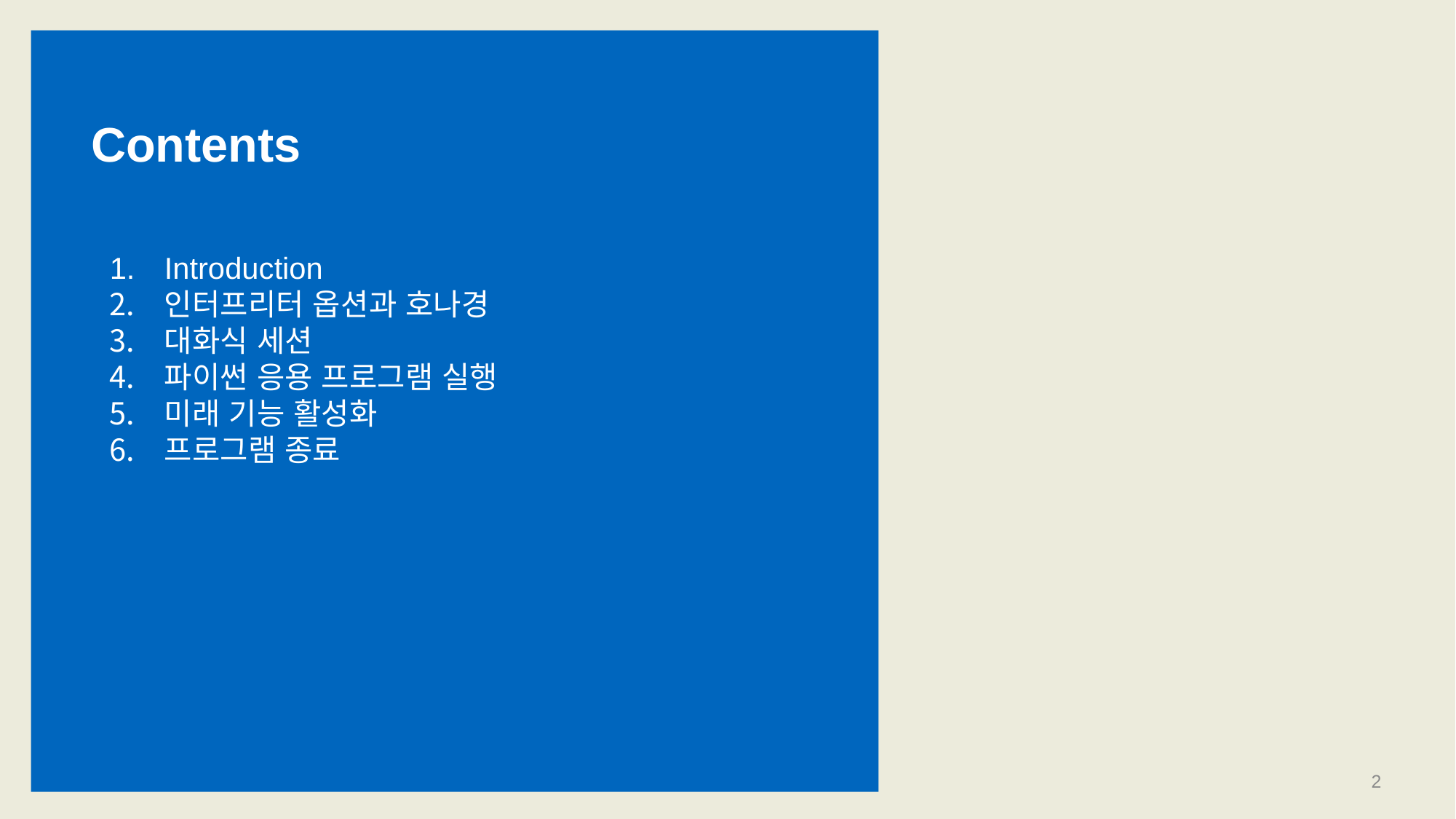

Contents

Introduction
인터프리터 옵션과 호나경
대화식 세션
파이썬 응용 프로그램 실행
미래 기능 활성화
프로그램 종료

2